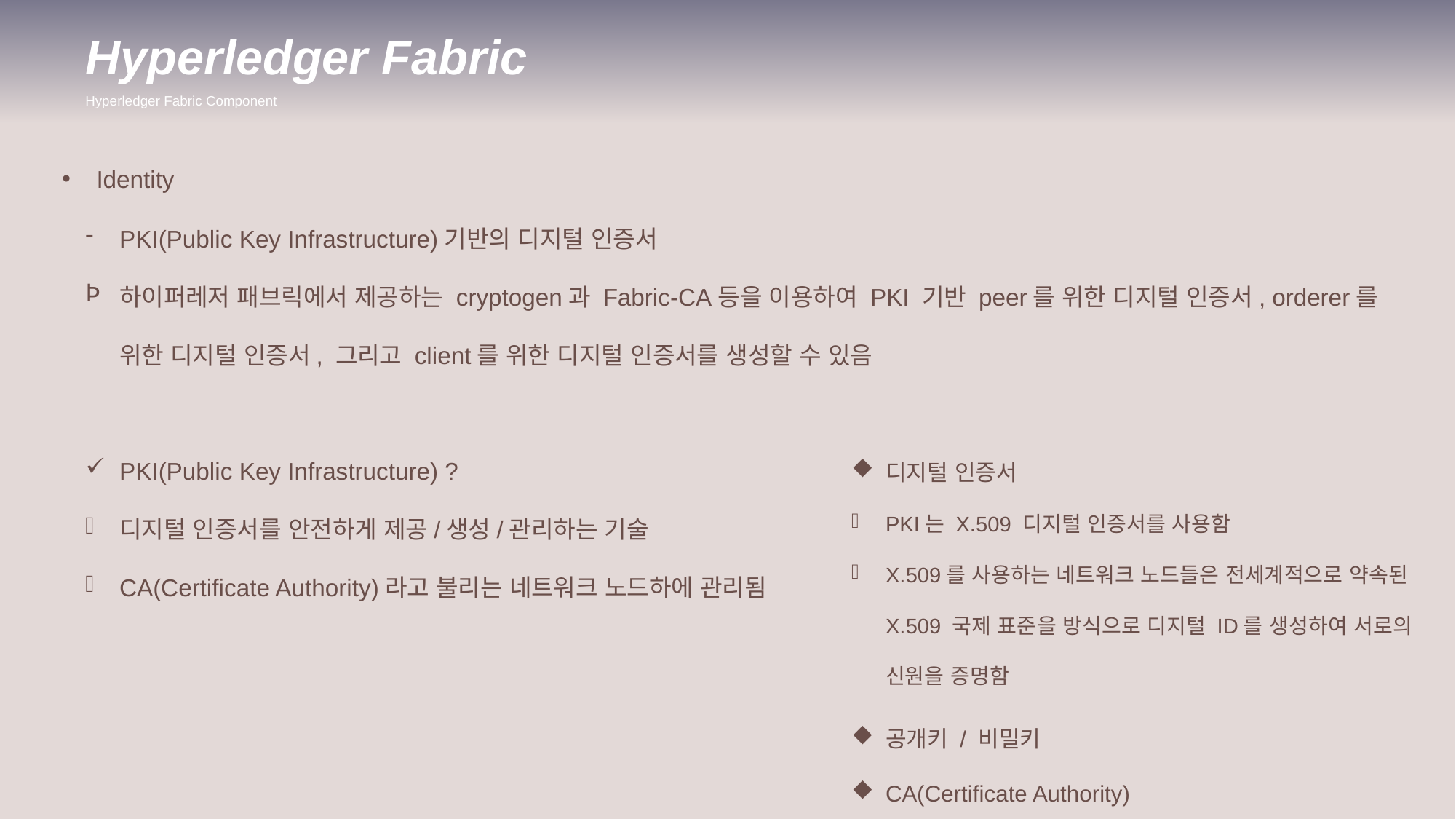

Hyperledger Fabric
Hyperledger Fabric Component
Identity
PKI(Public Key Infrastructure)기반의 디지털 인증서
하이퍼레저 패브릭에서 제공하는 cryptogen과 Fabric-CA등을 이용하여 PKI 기반 peer를 위한 디지털 인증서, orderer를 위한 디지털 인증서, 그리고 client를 위한 디지털 인증서를 생성할 수 있음

PKI(Public Key Infrastructure) ?
디지털 인증서를 안전하게 제공/생성/관리하는 기술
CA(Certificate Authority)라고 불리는 네트워크 노드하에 관리됨

디지털 인증서
PKI는 X.509 디지털 인증서를 사용함
X.509를 사용하는 네트워크 노드들은 전세계적으로 약속된 X.509 국제 표준을 방식으로 디지털 ID를 생성하여 서로의 신원을 증명함

공개키 / 비밀키
CA(Certificate Authority)